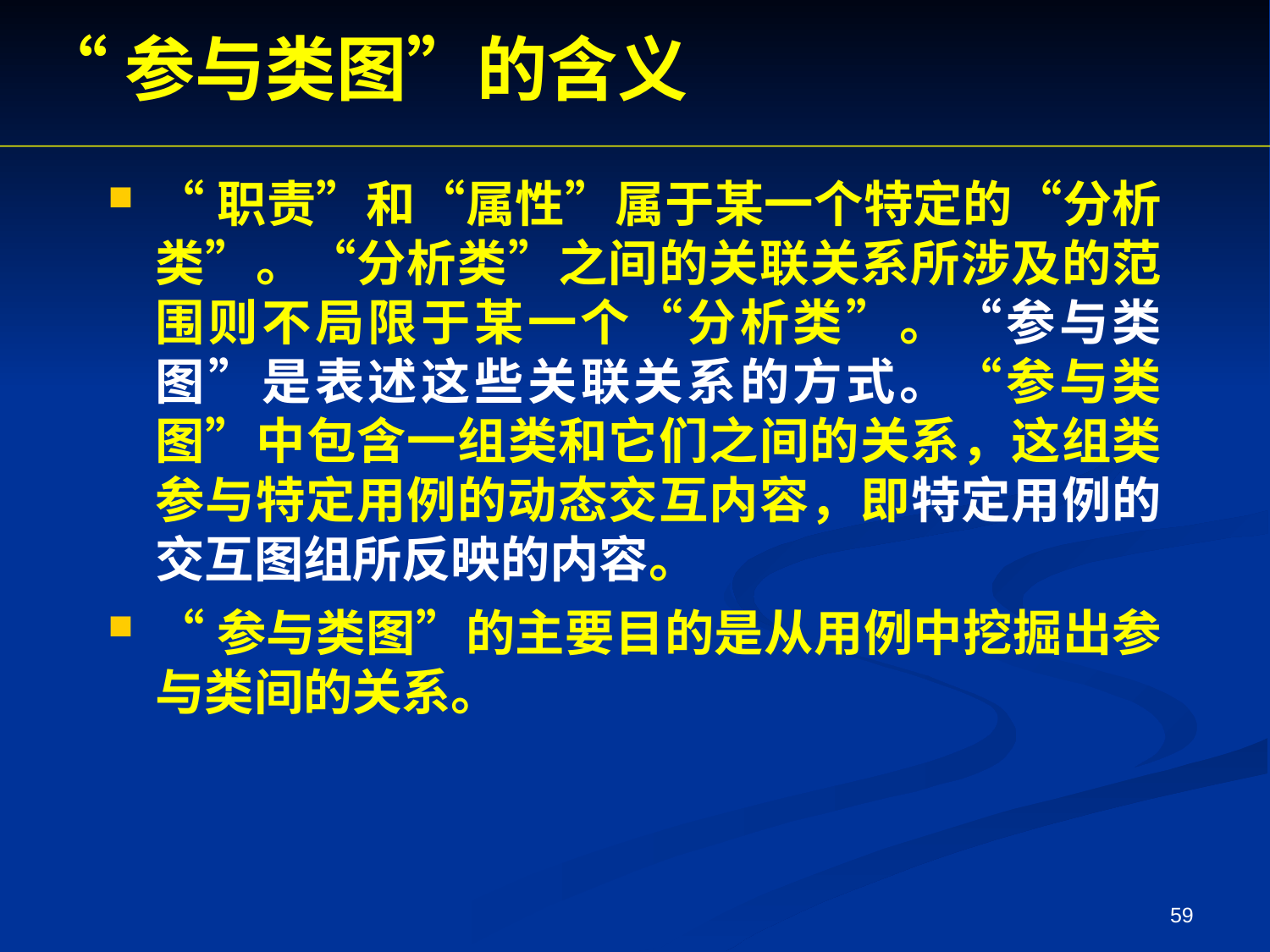

“参与类图”的含义

“职责”和“属性”属于某一个特定的“分析类”。“分析类”之间的关联关系所涉及的范围则不局限于某一个“分析类”。“参与类图”是表述这些关联关系的方式。“参与类图”中包含一组类和它们之间的关系，这组类参与特定用例的动态交互内容，即特定用例的交互图组所反映的内容。
“参与类图”的主要目的是从用例中挖掘出参与类间的关系。
59